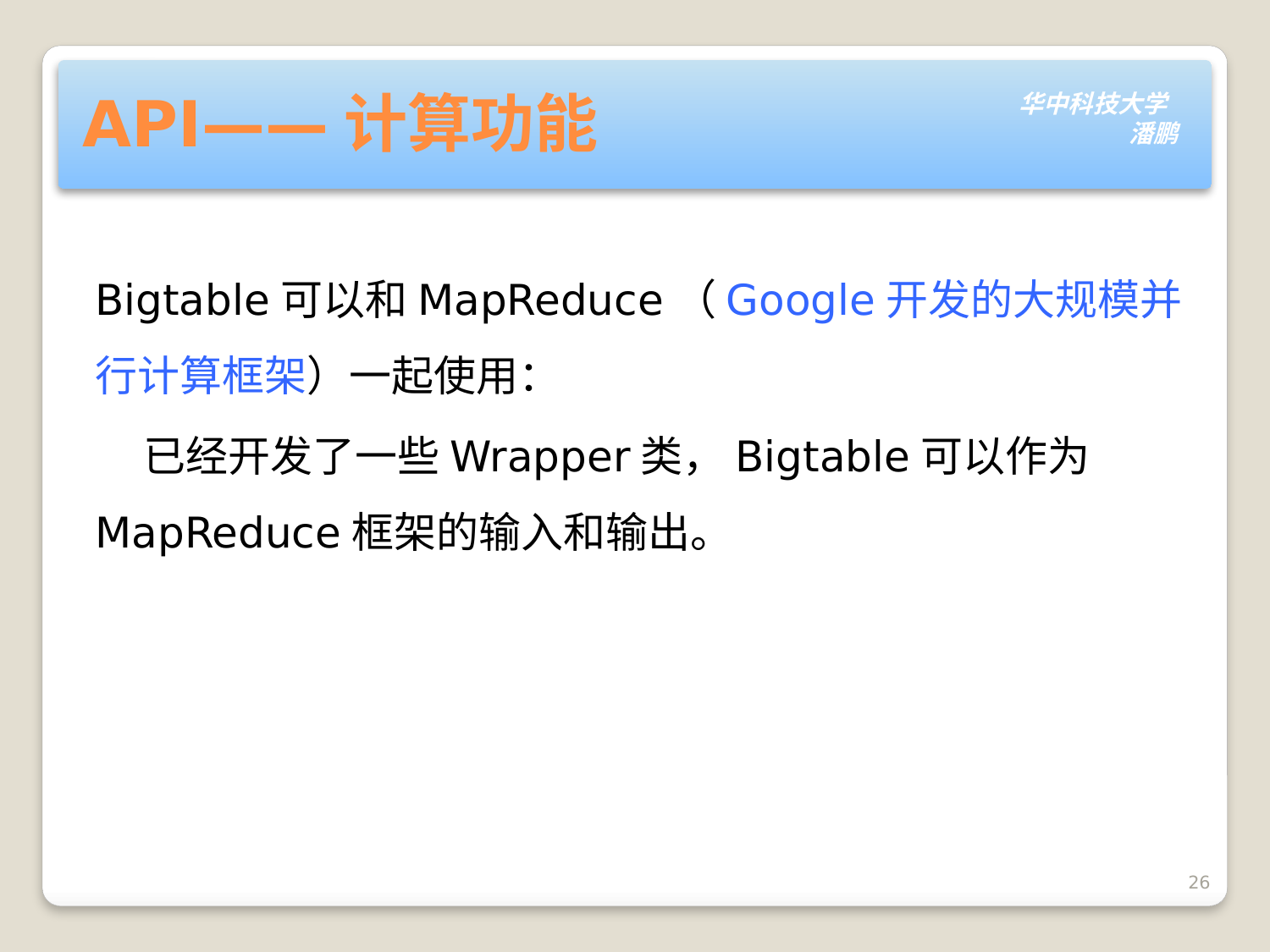

API——计算功能
Bigtable可以和MapReduce（Google开发的大规模并行计算框架）一起使用：
    已经开发了一些Wrapper类，Bigtable可以作为MapReduce框架的输入和输出。
26